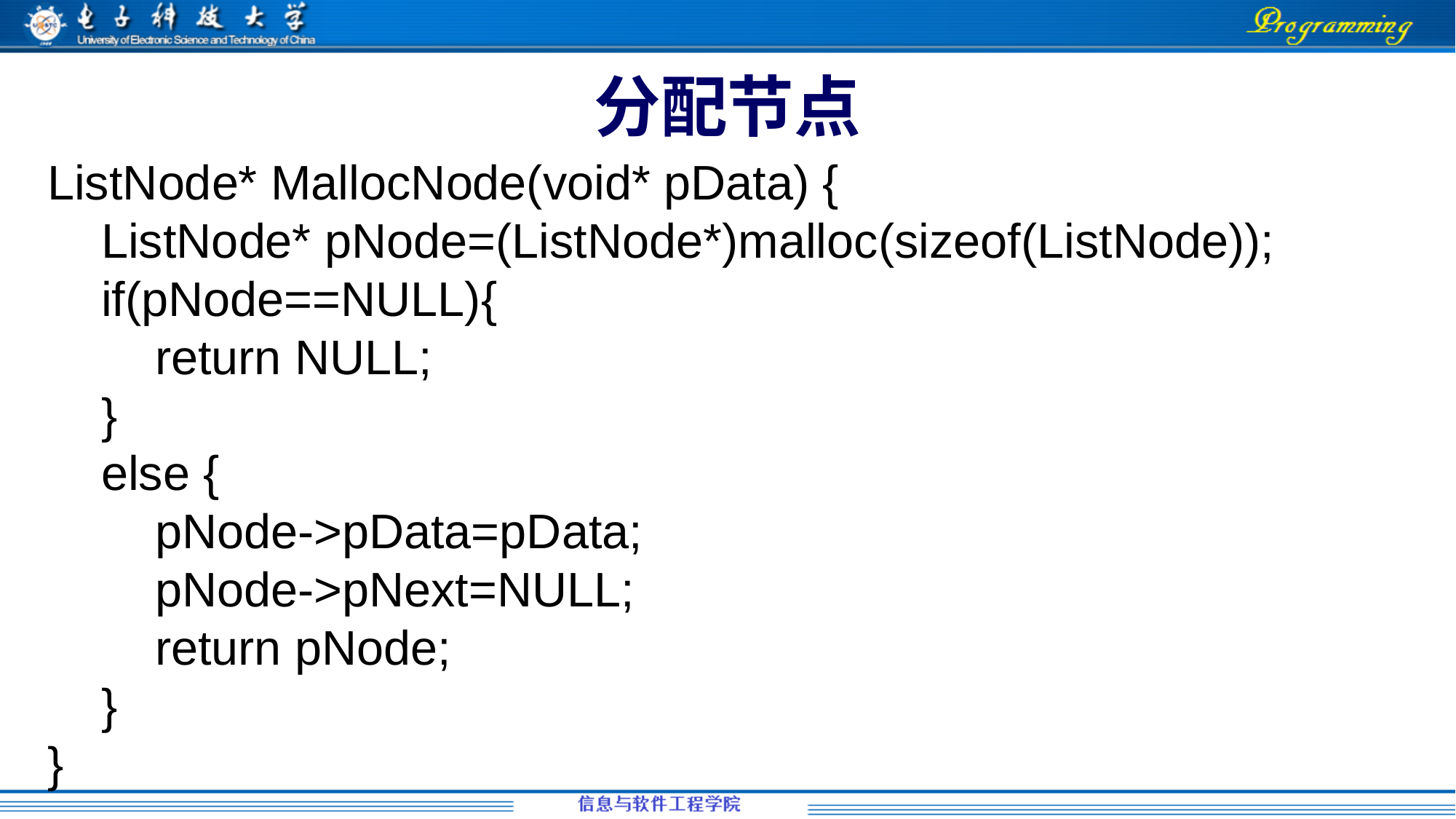

# 分配节点
ListNode* MallocNode(void* pData) {
    ListNode* pNode=(ListNode*)malloc(sizeof(ListNode));
    if(pNode==NULL){
        return NULL;
    }
    else {
        pNode->pData=pData;
        pNode->pNext=NULL;
        return pNode;
    }
}